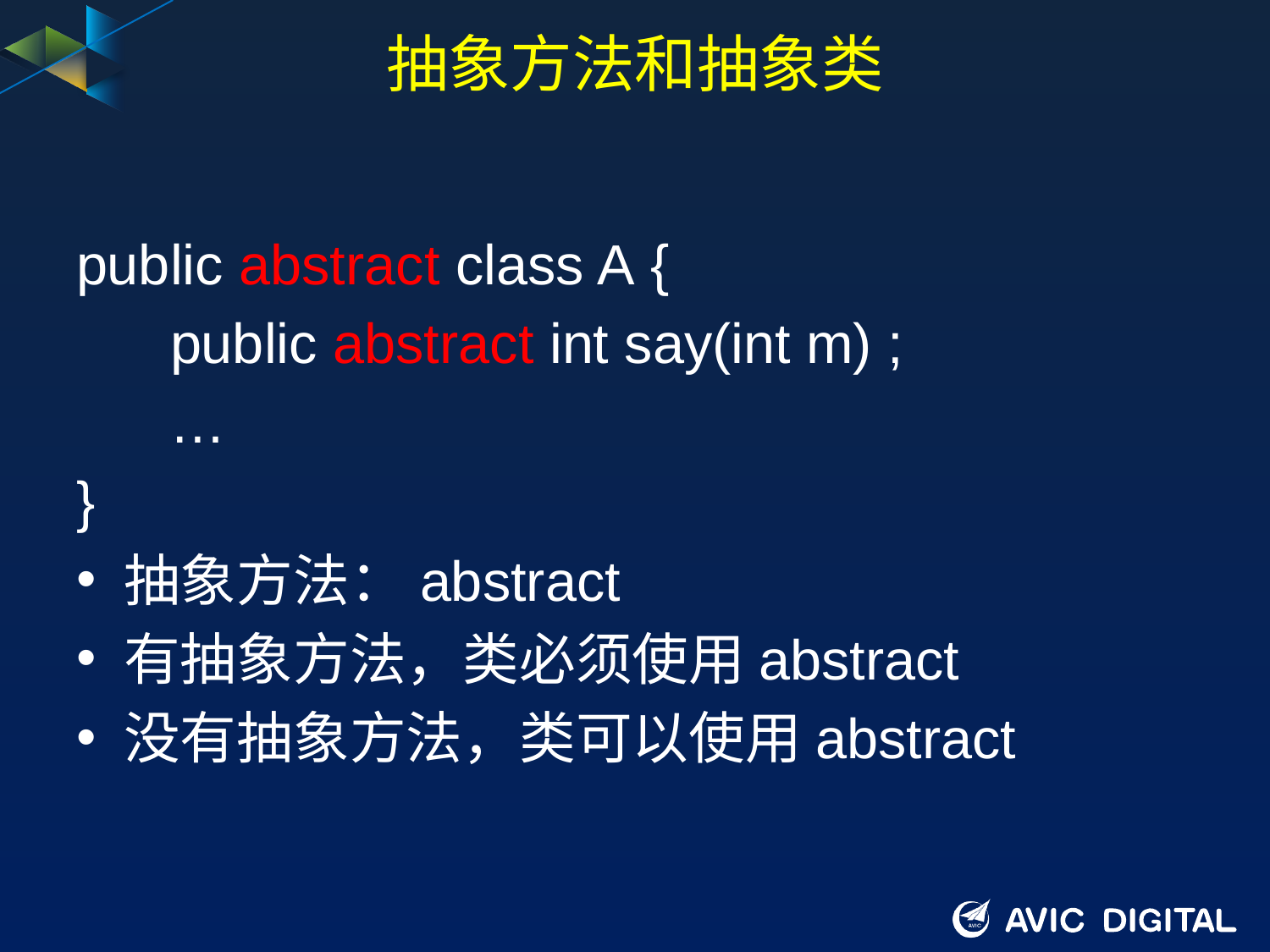

# 抽象方法和抽象类
public abstract class A {
      public abstract int say(int m) ;
      …
}
抽象方法：abstract
有抽象方法，类必须使用abstract
没有抽象方法，类可以使用abstract